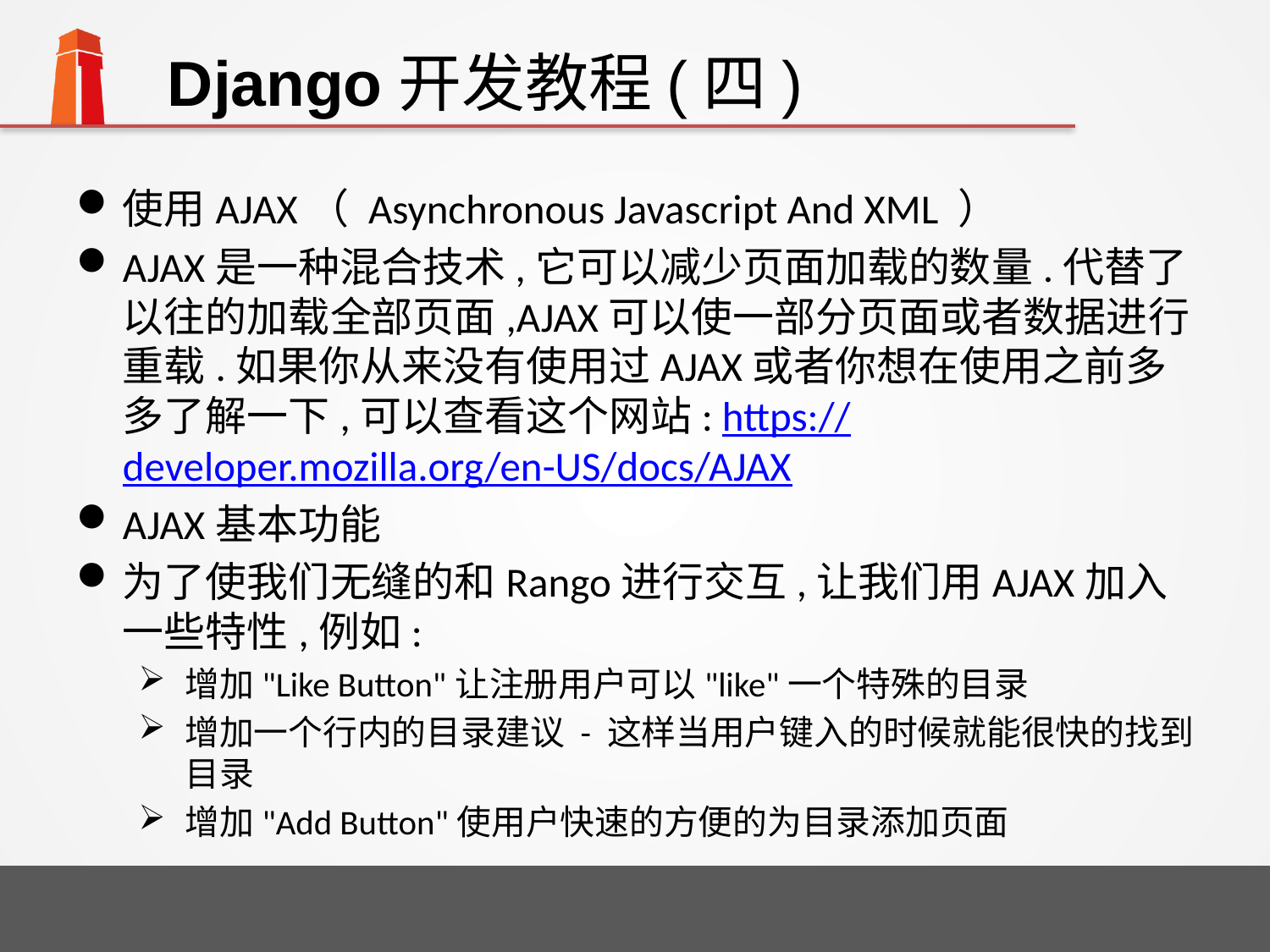

# Django开发教程(四)
使用AJAX（ Asynchronous Javascript And XML ）
AJAX是一种混合技术,它可以减少页面加载的数量.代替了以往的加载全部页面,AJAX可以使一部分页面或者数据进行重载.如果你从来没有使用过AJAX或者你想在使用之前多多了解一下,可以查看这个网站: https://developer.mozilla.org/en-US/docs/AJAX
AJAX基本功能
为了使我们无缝的和Rango进行交互,让我们用AJAX加入一些特性,例如:
增加"Like Button"让注册用户可以"like"一个特殊的目录
增加一个行内的目录建议 - 这样当用户键入的时候就能很快的找到目录
增加"Add Button"使用户快速的方便的为目录添加页面